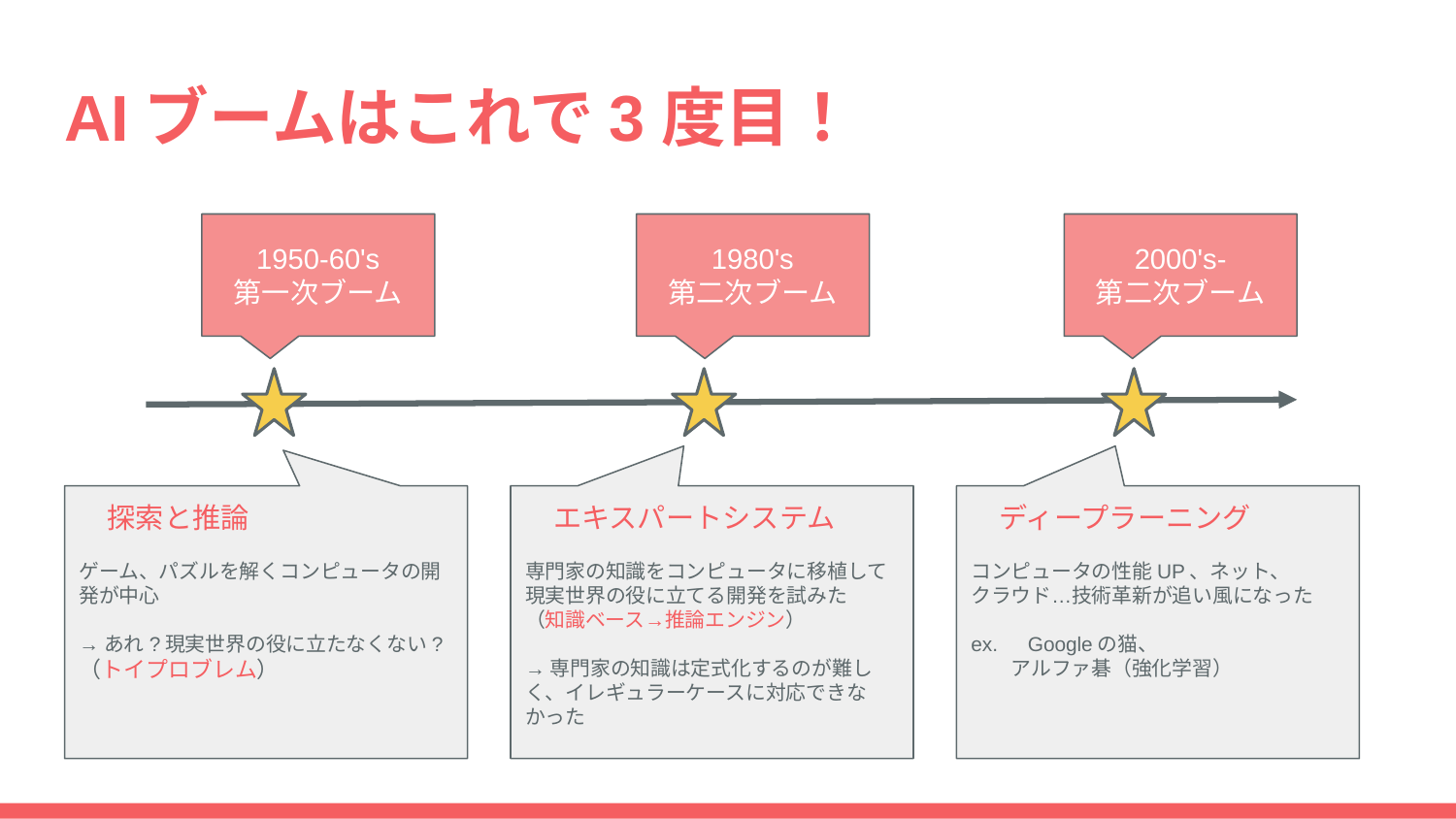

# AIブームはこれで3度目！
1950-60's
第一次ブーム
1980's
第二次ブーム
2000's-
第二次ブーム

　探索と推論

ゲーム、パズルを解くコンピュータの開発が中心

→あれ?現実世界の役に立たなくない?
（トイプロブレム）
　エキスパートシステム

専門家の知識をコンピュータに移植して現実世界の役に立てる開発を試みた
（知識ベース→推論エンジン）

→専門家の知識は定式化するのが難しく、イレギュラーケースに対応できなかった
　ディープラーニング

コンピュータの性能UP、ネット、
クラウド…技術革新が追い風になった

ex.　Googleの猫、
　　アルファ碁（強化学習）